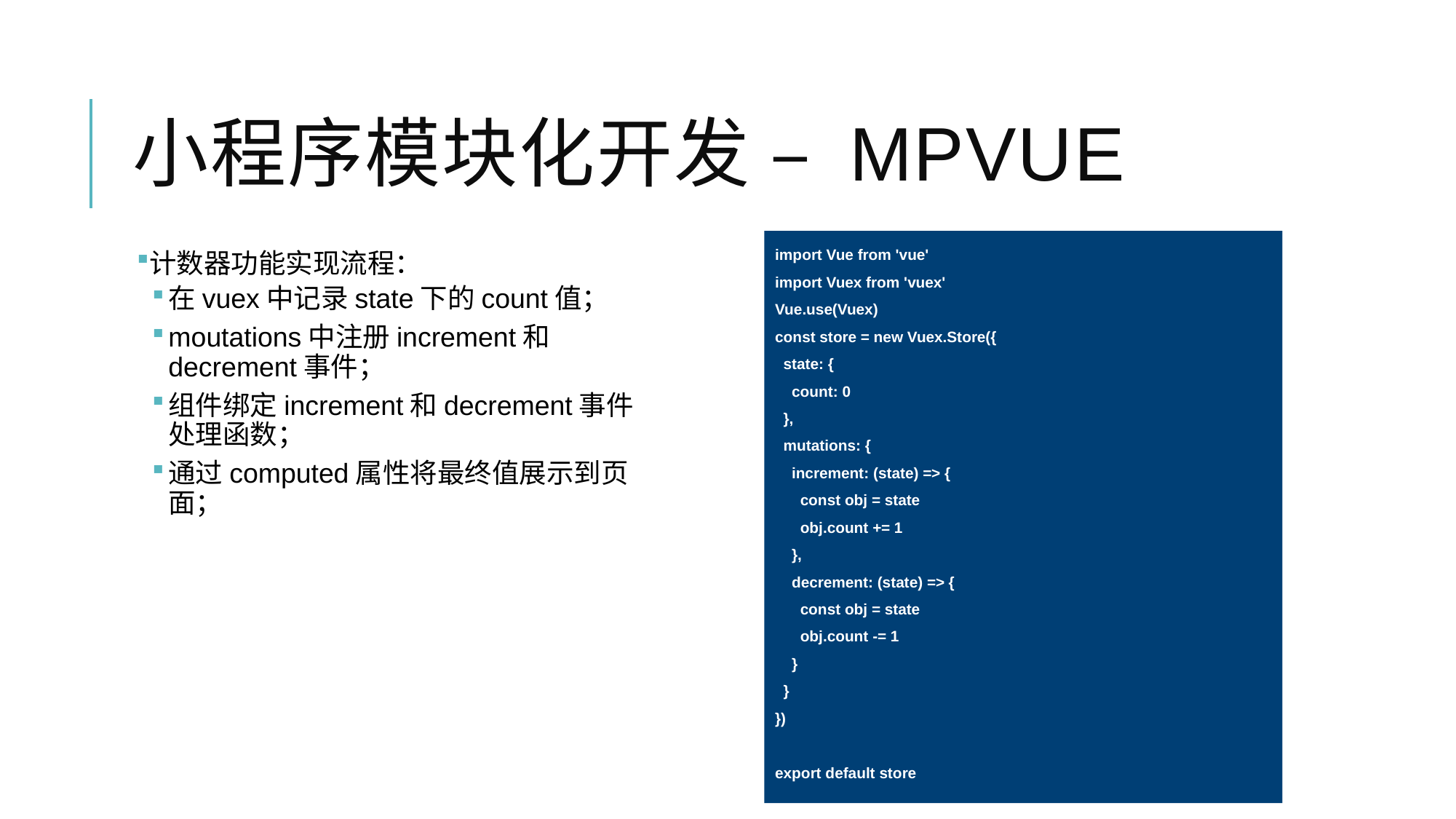

# 小程序模块化开发 – MPVUE

import Vue from 'vue'
import Vuex from 'vuex'
Vue.use(Vuex)
const store = new Vuex.Store({
  state: {
    count: 0
  },
  mutations: {
    increment: (state) => {
      const obj = state
      obj.count += 1
    },
    decrement: (state) => {
      const obj = state
      obj.count -= 1
    }
  }
})

export default store

计数器功能实现流程：
在vuex中记录state下的count值；
moutations中注册increment和decrement事件；
组件绑定increment和decrement事件处理函数；
通过computed属性将最终值展示到页面；